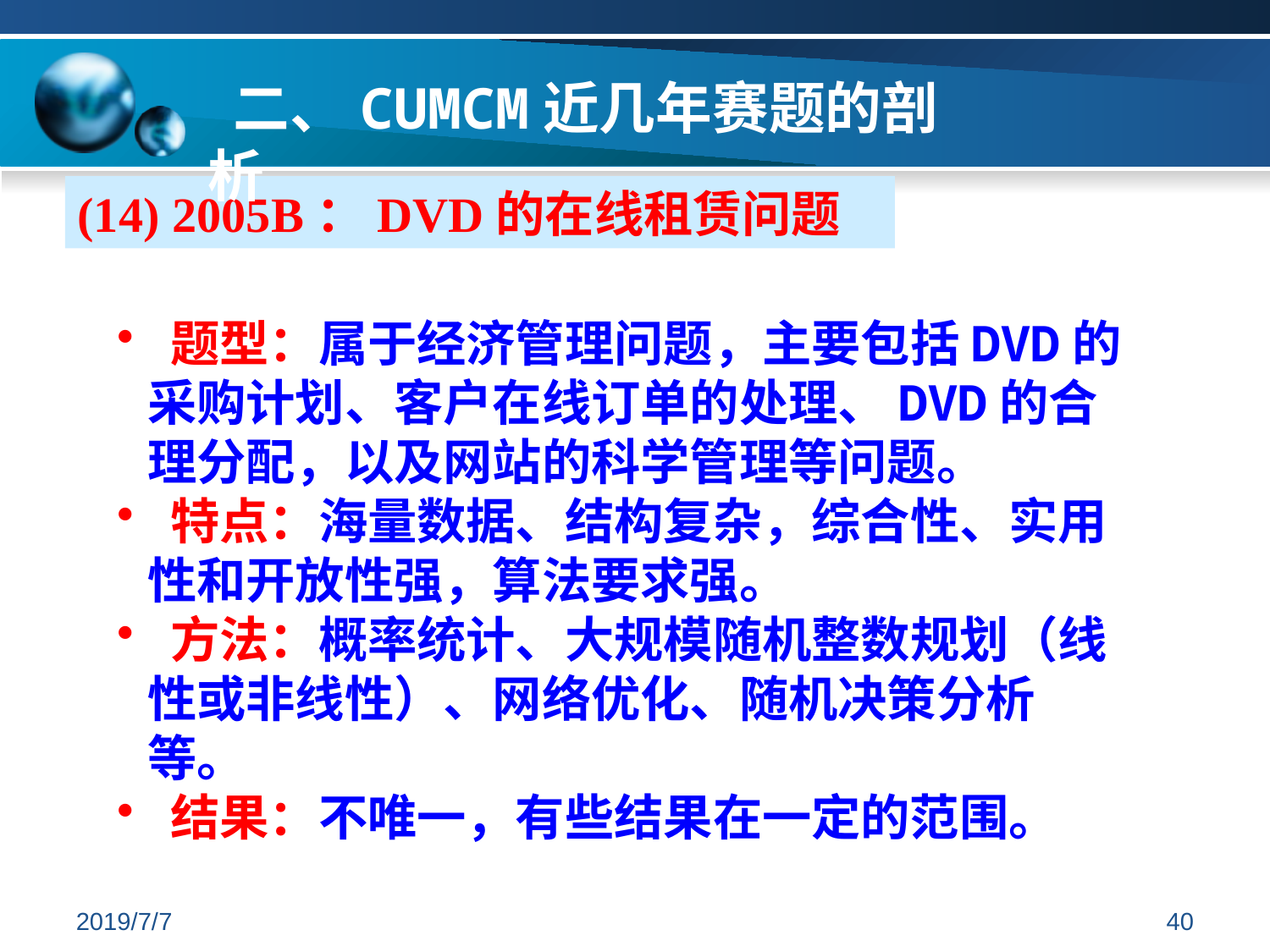

二、CUMCM近几年赛题的剖析
(14) 2005B：DVD的在线租赁问题
 题型：属于经济管理问题，主要包括DVD的采购计划、客户在线订单的处理、DVD的合理分配，以及网站的科学管理等问题。
 特点：海量数据、结构复杂，综合性、实用性和开放性强，算法要求强。
 方法：概率统计、大规模随机整数规划（线性或非线性）、网络优化、随机决策分析等。
 结果：不唯一，有些结果在一定的范围。
2019/7/7
40